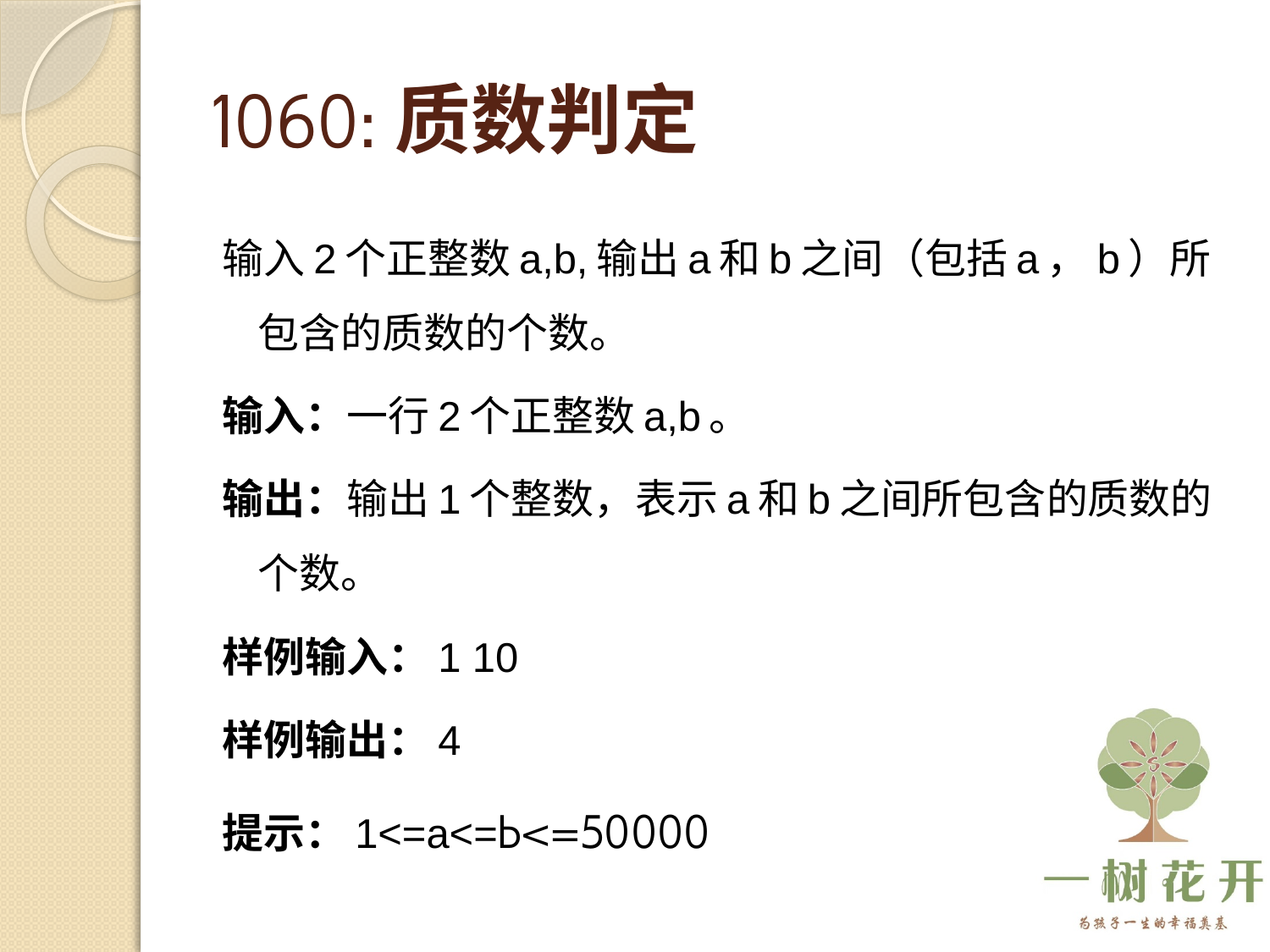

# 1060:质数判定
输入2个正整数a,b,输出a和b之间（包括a，b）所包含的质数的个数。
输入：一行2个正整数a,b。
输出：输出1个整数，表示a和b之间所包含的质数的个数。
样例输入：1 10
样例输出：4
提示：1<=a<=b<=50000